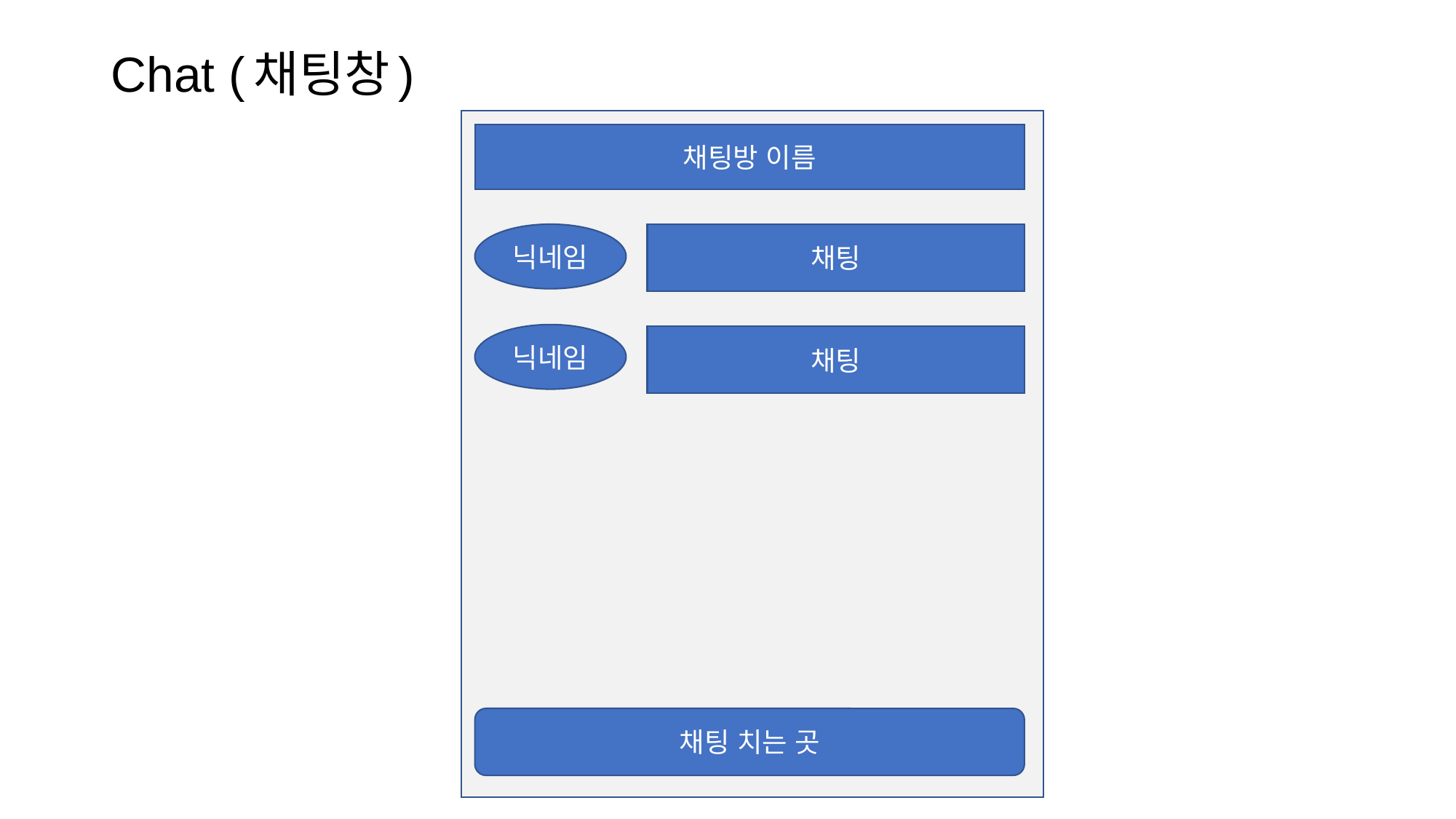

# Chat (채팅창)

채팅방 이름
닉네임
채팅
닉네임
채팅
채팅 치는 곳